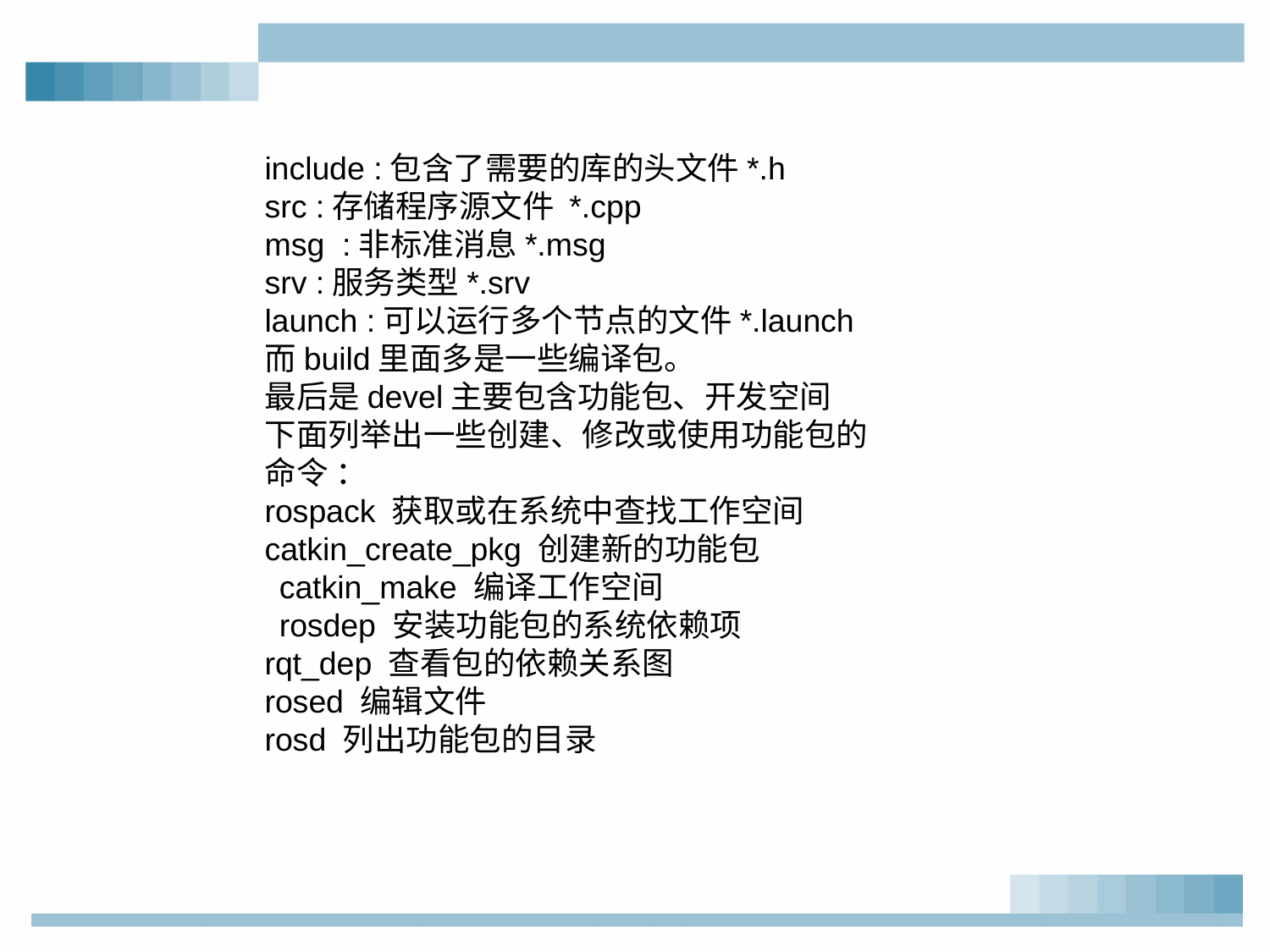

include :包含了需要的库的头文件*.h
src :存储程序源文件 *.cpp
msg  :非标准消息*.msg
srv :服务类型*.srv
launch :可以运行多个节点的文件*.launch
而build里面多是一些编译包。
最后是devel主要包含功能包、开发空间
下面列举出一些创建、修改或使用功能包的命令 ：
rospack 获取或在系统中查找工作空间
catkin_create_pkg 创建新的功能包
 catkin_make 编译工作空间
 rosdep 安装功能包的系统依赖项
rqt_dep 查看包的依赖关系图
rosed 编辑文件
rosd 列出功能包的目录